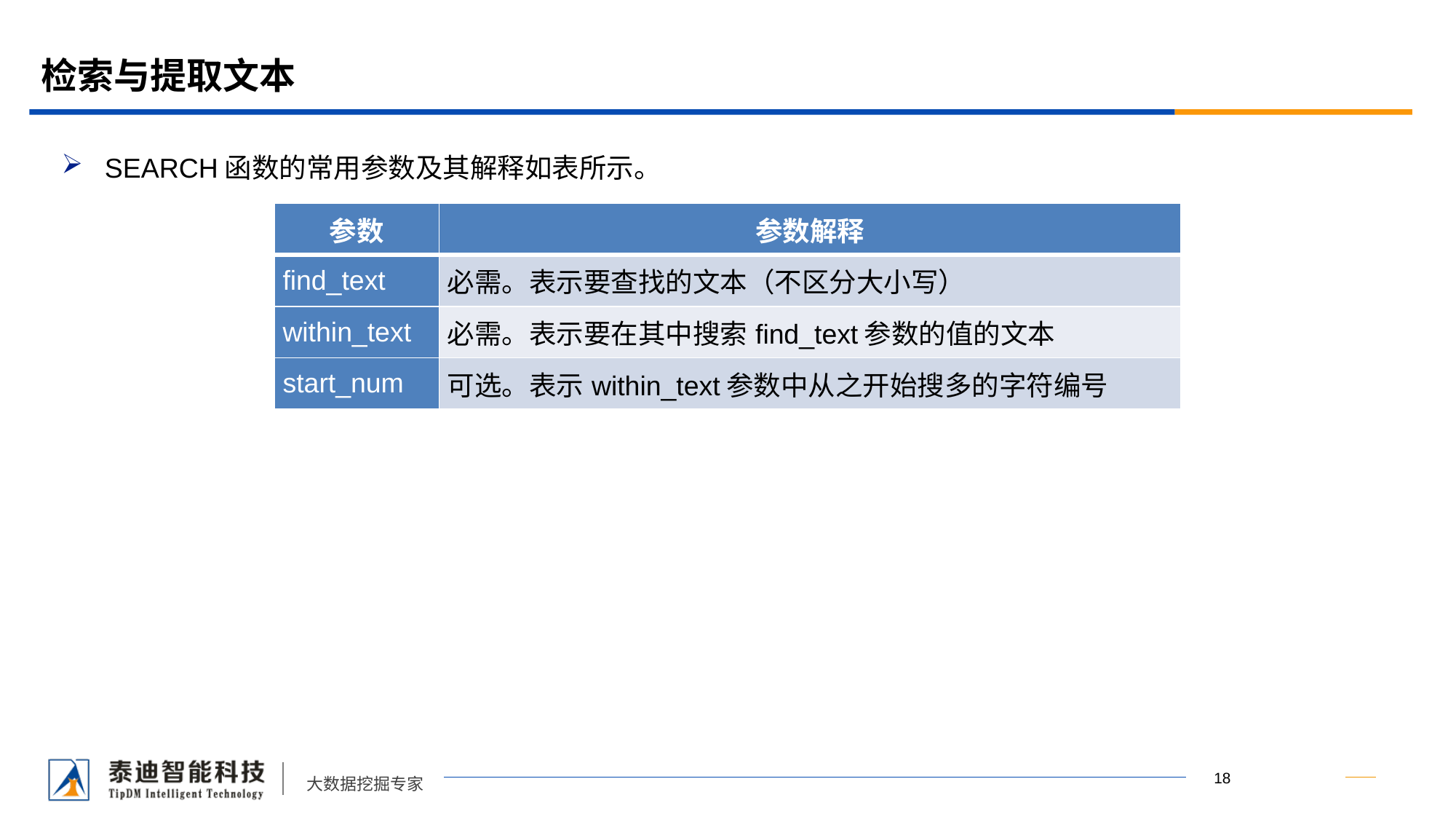

# 检索与提取文本
SEARCH函数的常用参数及其解释如表所示。
| 参数 | 参数解释 |
| --- | --- |
| find\_text | 必需。表示要查找的文本（不区分大小写） |
| within\_text | 必需。表示要在其中搜索find\_text参数的值的文本 |
| start\_num | 可选。表示within\_text参数中从之开始搜多的字符编号 |